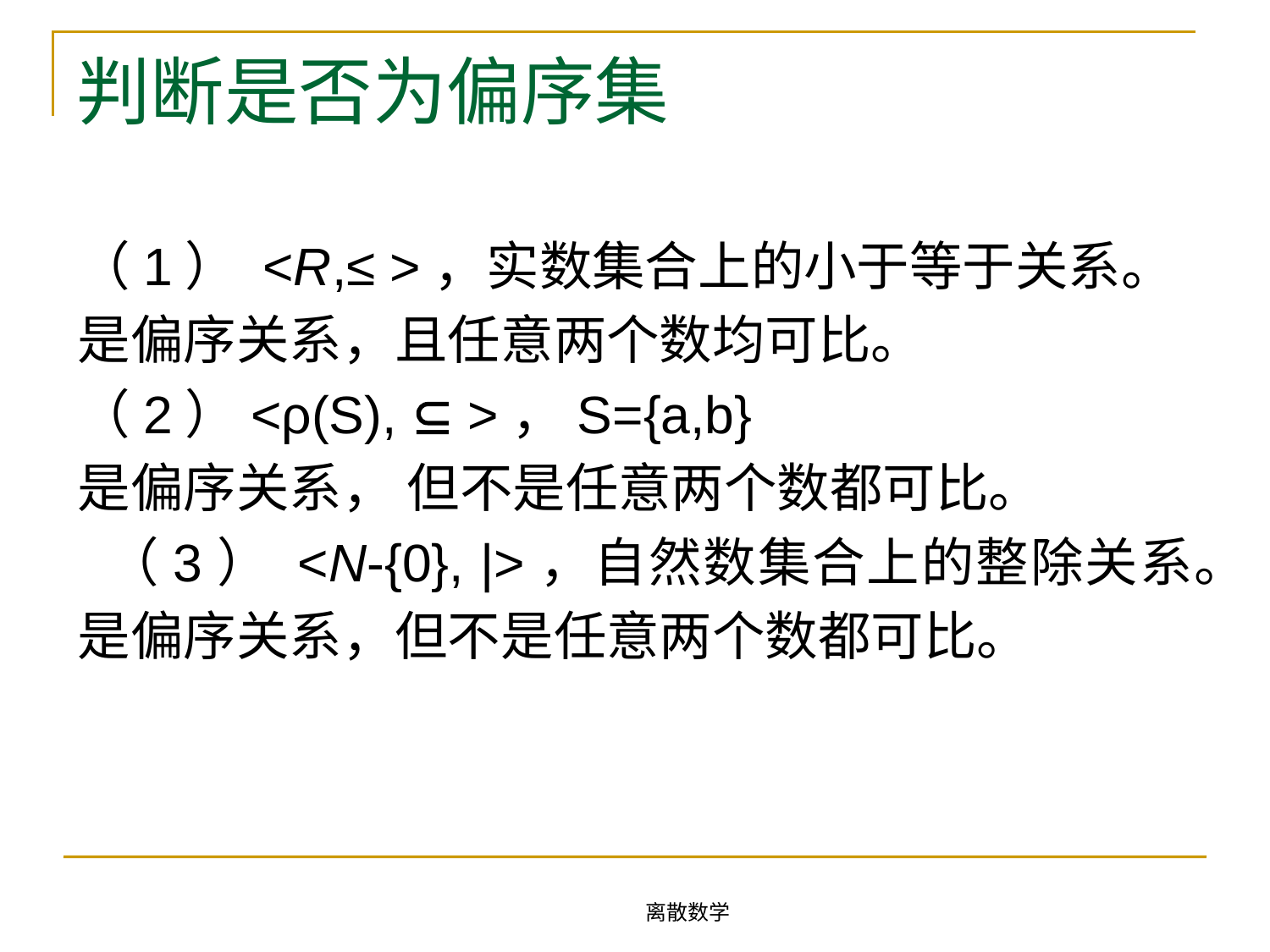

# 判断是否为偏序集
（1） <R,≤ >，实数集合上的小于等于关系。
是偏序关系，且任意两个数均可比。
（2）<ρ(S), ⊆ >，S={a,b}
是偏序关系， 但不是任意两个数都可比。
 （3） <N-{0}, |>，自然数集合上的整除关系。
是偏序关系，但不是任意两个数都可比。

离散数学
6